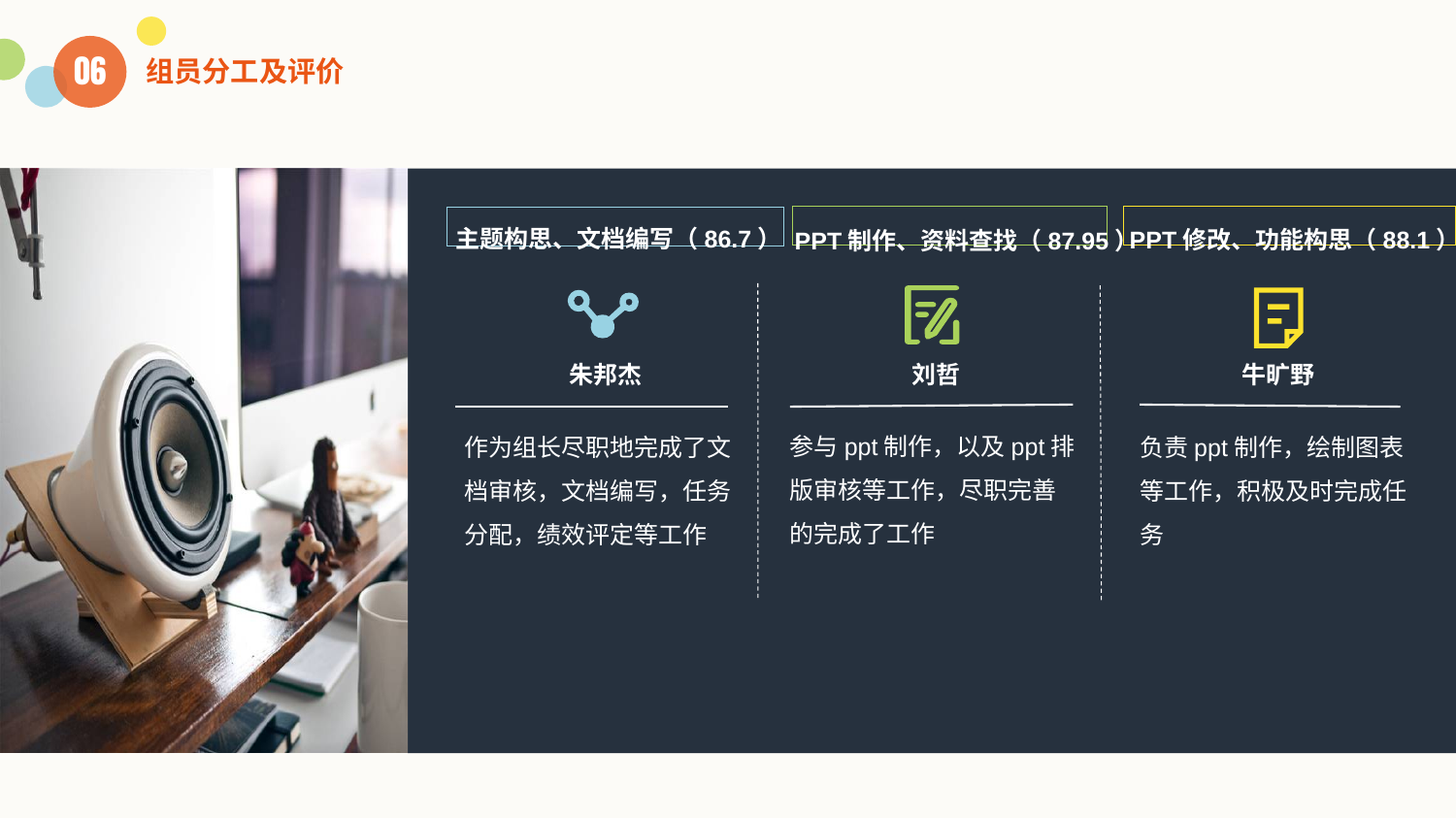

06
组员分工及评价

主题构思、文档编写（86.7）
PPT修改、功能构思（88.1）
PPT制作、资料查找（87.95）

朱邦杰
刘哲
牛旷野

参与ppt制作，以及ppt排版审核等工作，尽职完善的完成了工作
负责ppt制作，绘制图表等工作，积极及时完成任务
作为组长尽职地完成了文档审核，文档编写，任务分配，绩效评定等工作